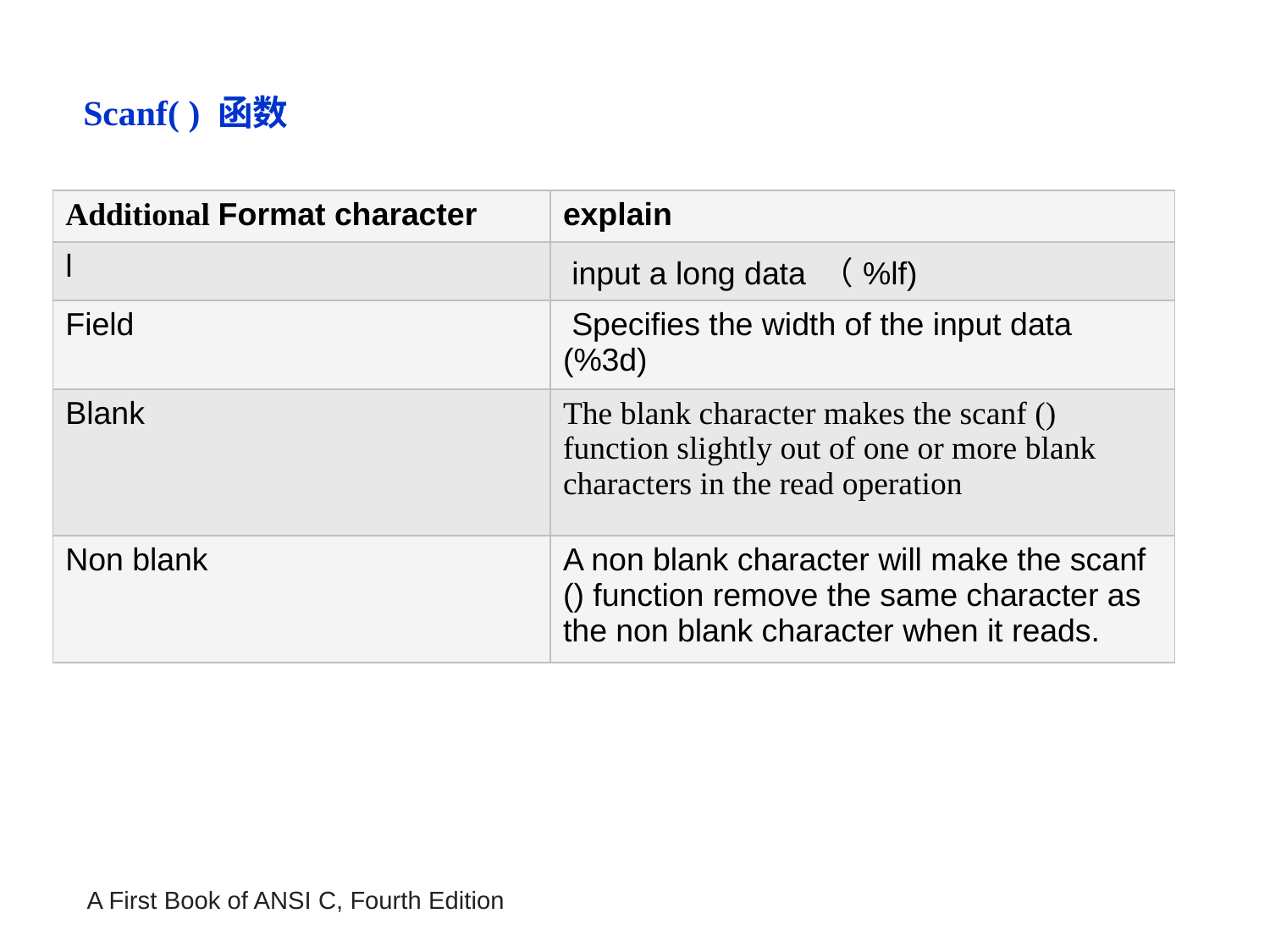

Scanf( ) 函数
| Additional Format character | explain |
| --- | --- |
| l | input a long data （%lf) |
| Field | Specifies the width of the input data (%3d) |
| Blank | The blank character makes the scanf () function slightly out of one or more blank characters in the read operation |
| Non blank | A non blank character will make the scanf () function remove the same character as the non blank character when it reads. |
A First Book of ANSI C, Fourth Edition
28